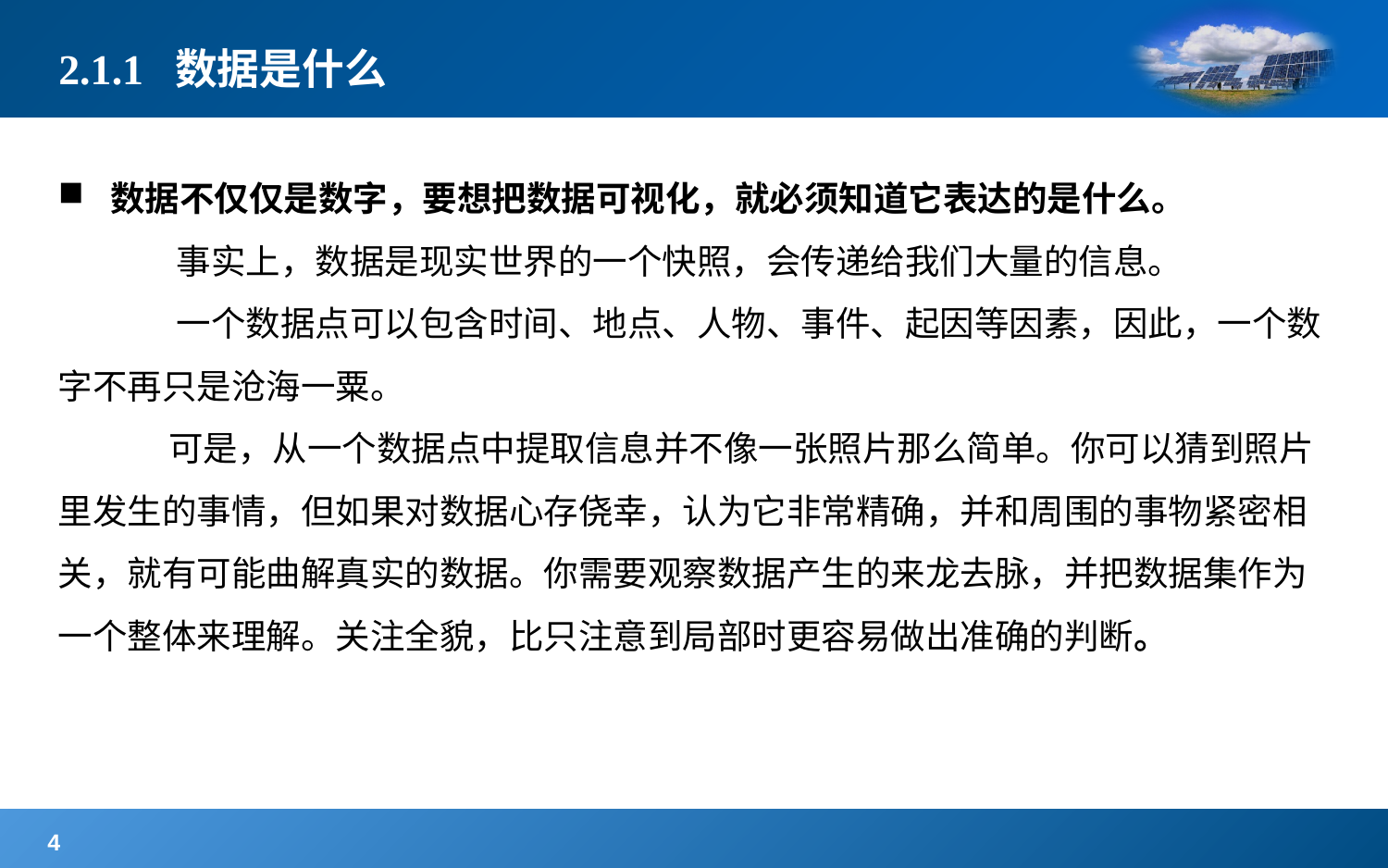

# 2.1.1  数据是什么
数据不仅仅是数字，要想把数据可视化，就必须知道它表达的是什么。
              事实上，数据是现实世界的一个快照，会传递给我们大量的信息。
              一个数据点可以包含时间、地点、人物、事件、起因等因素，因此，一个数字不再只是沧海一粟。
             可是，从一个数据点中提取信息并不像一张照片那么简单。你可以猜到照片里发生的事情，但如果对数据心存侥幸，认为它非常精确，并和周围的事物紧密相关，就有可能曲解真实的数据。你需要观察数据产生的来龙去脉，并把数据集作为一个整体来理解。关注全貌，比只注意到局部时更容易做出准确的判断。